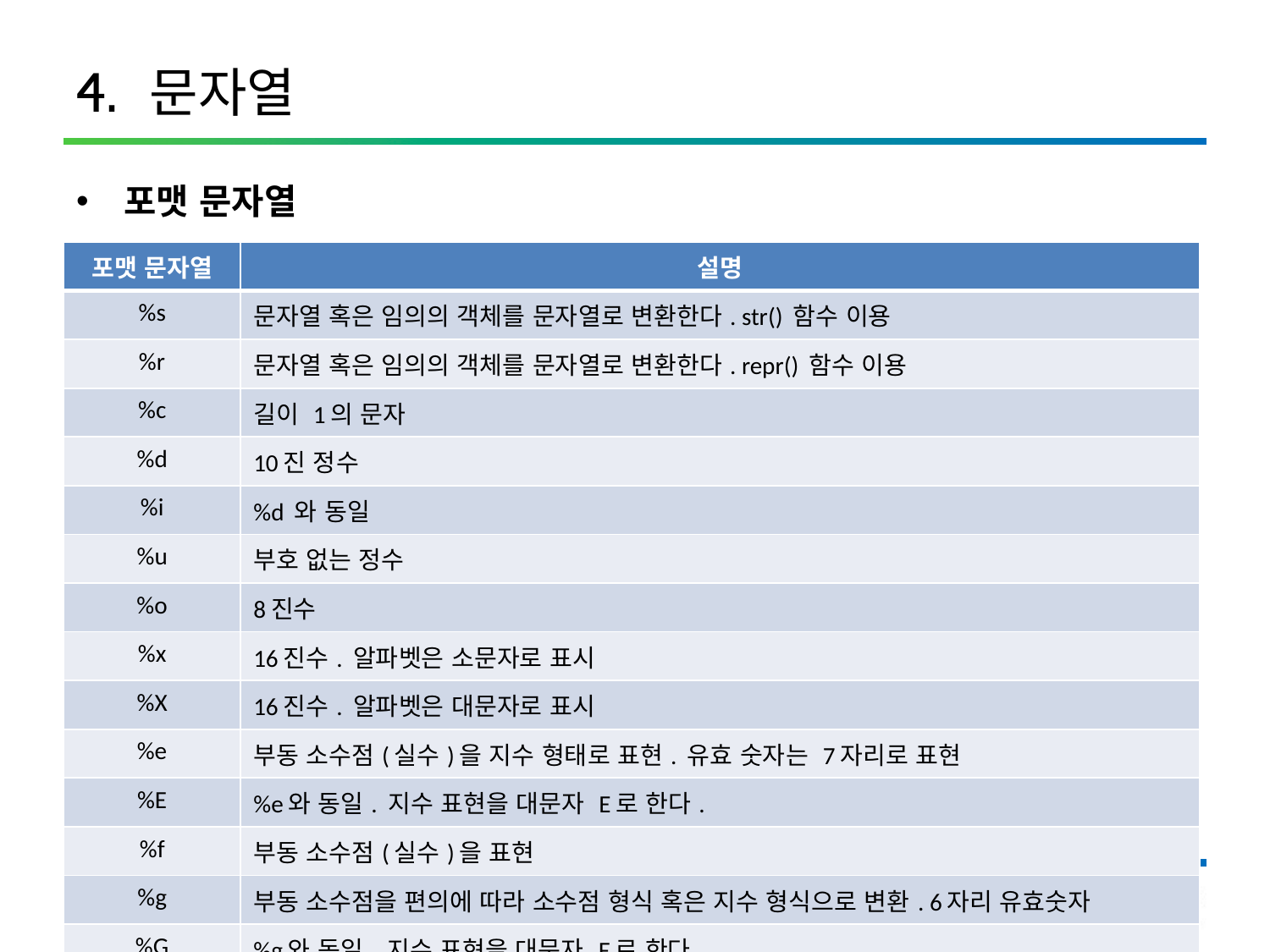

# 4. 문자열
포맷 문자열
| 포맷 문자열 | 설명 |
| --- | --- |
| %s | 문자열 혹은 임의의 객체를 문자열로 변환한다. str() 함수 이용 |
| %r | 문자열 혹은 임의의 객체를 문자열로 변환한다. repr() 함수 이용 |
| %c | 길이 1의 문자 |
| %d | 10진 정수 |
| %i | %d 와 동일 |
| %u | 부호 없는 정수 |
| %o | 8진수 |
| %x | 16진수. 알파벳은 소문자로 표시 |
| %X | 16진수. 알파벳은 대문자로 표시 |
| %e | 부동 소수점(실수)을 지수 형태로 표현. 유효 숫자는 7자리로 표현 |
| %E | %e와 동일. 지수 표현을 대문자 E로 한다. |
| %f | 부동 소수점(실수)을 표현 |
| %g | 부동 소수점을 편의에 따라 소수점 형식 혹은 지수 형식으로 변환. 6자리 유효숫자 |
| %G | %g와 동일. 지수 표현을 대문자 E로 한다. |
31